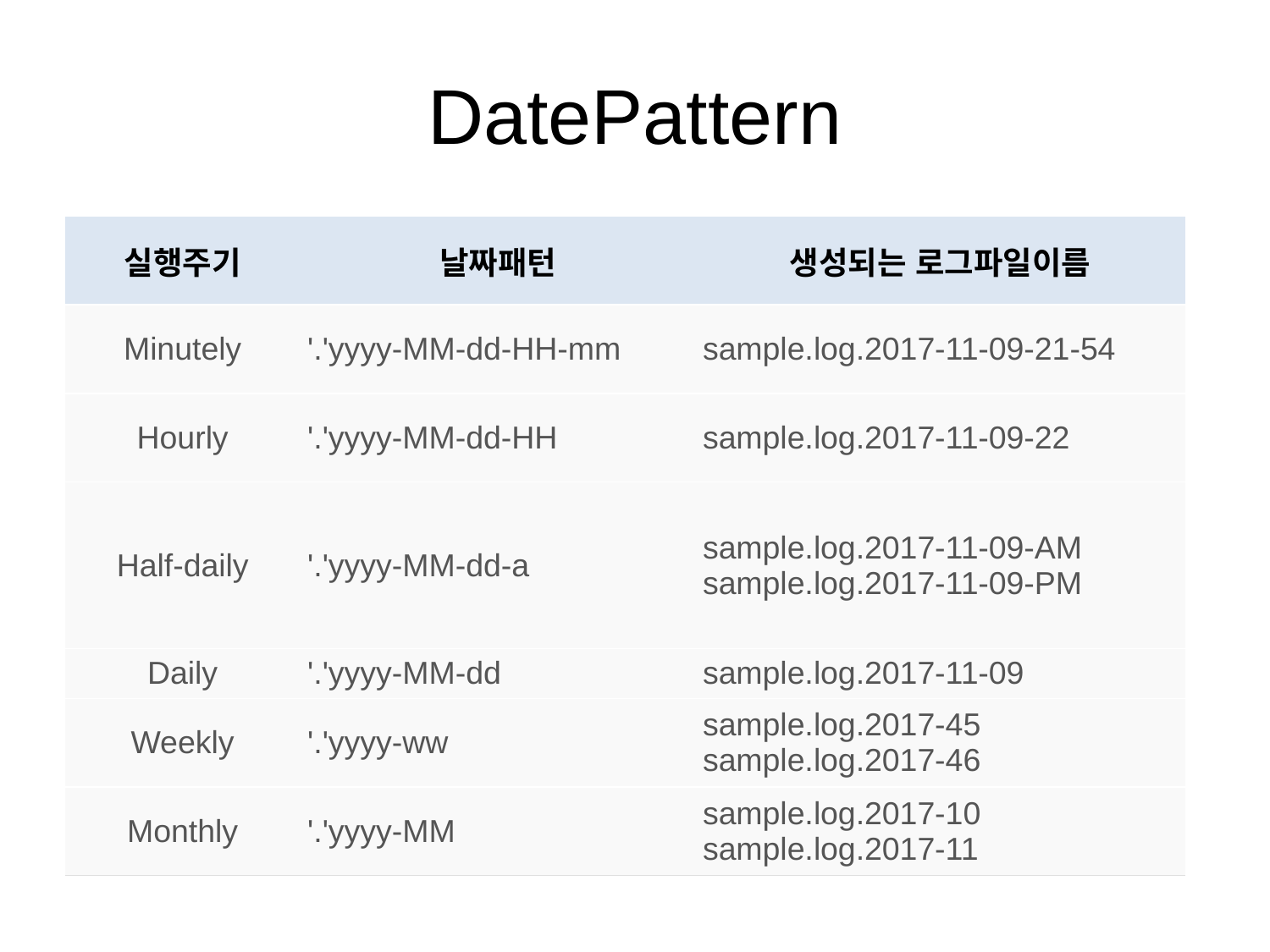

# DatePattern
| 실행주기 | 날짜패턴 | 생성되는 로그파일이름 |
| --- | --- | --- |
| Minutely | '.'yyyy-MM-dd-HH-mm | sample.log.2017-11-09-21-54 |
| Hourly | '.'yyyy-MM-dd-HH | sample.log.2017-11-09-22 |
| Half-daily | '.'yyyy-MM-dd-a | sample.log.2017-11-09-AM sample.log.2017-11-09-PM |
| Daily | '.'yyyy-MM-dd | sample.log.2017-11-09 |
| Weekly | '.'yyyy-ww | sample.log.2017-45 sample.log.2017-46 |
| Monthly | '.'yyyy-MM | sample.log.2017-10 sample.log.2017-11 |